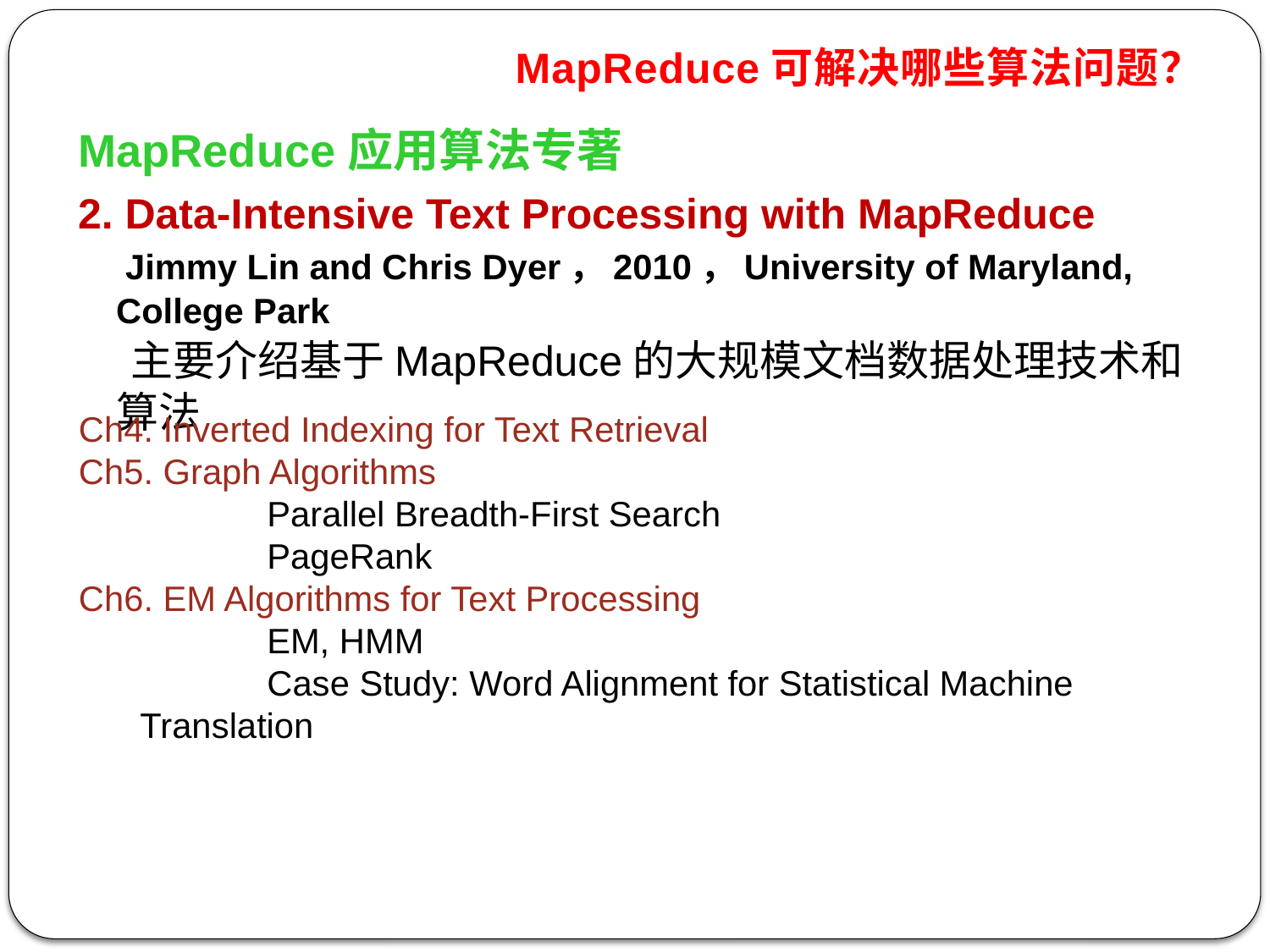

MapReduce可解决哪些算法问题？
MapReduce应用算法专著
2. Data-Intensive Text Processing with MapReduce
    Jimmy Lin and Chris Dyer，2010，University of Maryland, College Park
    主要介绍基于MapReduce的大规模文档数据处理技术和算法
Ch4. Inverted Indexing for Text Retrieval
Ch5. Graph Algorithms
	 	Parallel Breadth-First Search
         	PageRank
Ch6. EM Algorithms for Text Processing
         	EM, HMM
         	Case Study: Word Alignment for Statistical Machine Translation